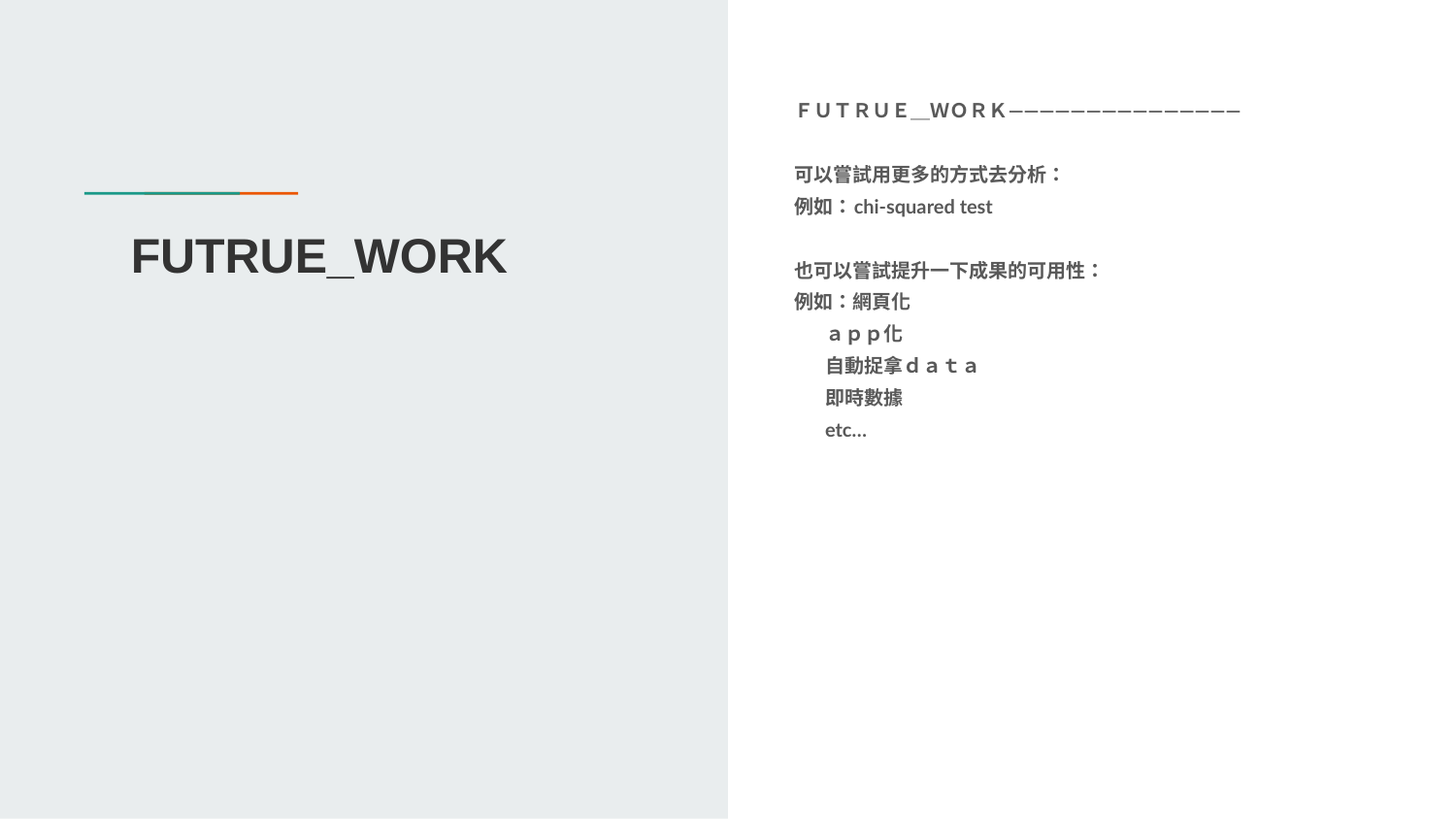

ＦＵＴＲＵＥ＿ＷＯＲＫ———————————————

可以嘗試用更多的方式去分析：
例如：chi-squared test

也可以嘗試提升一下成果的可用性：
例如：網頁化
	ａｐｐ化
	自動捉拿ｄａｔａ
	即時數據
	etc…

# FUTRUE_WORK